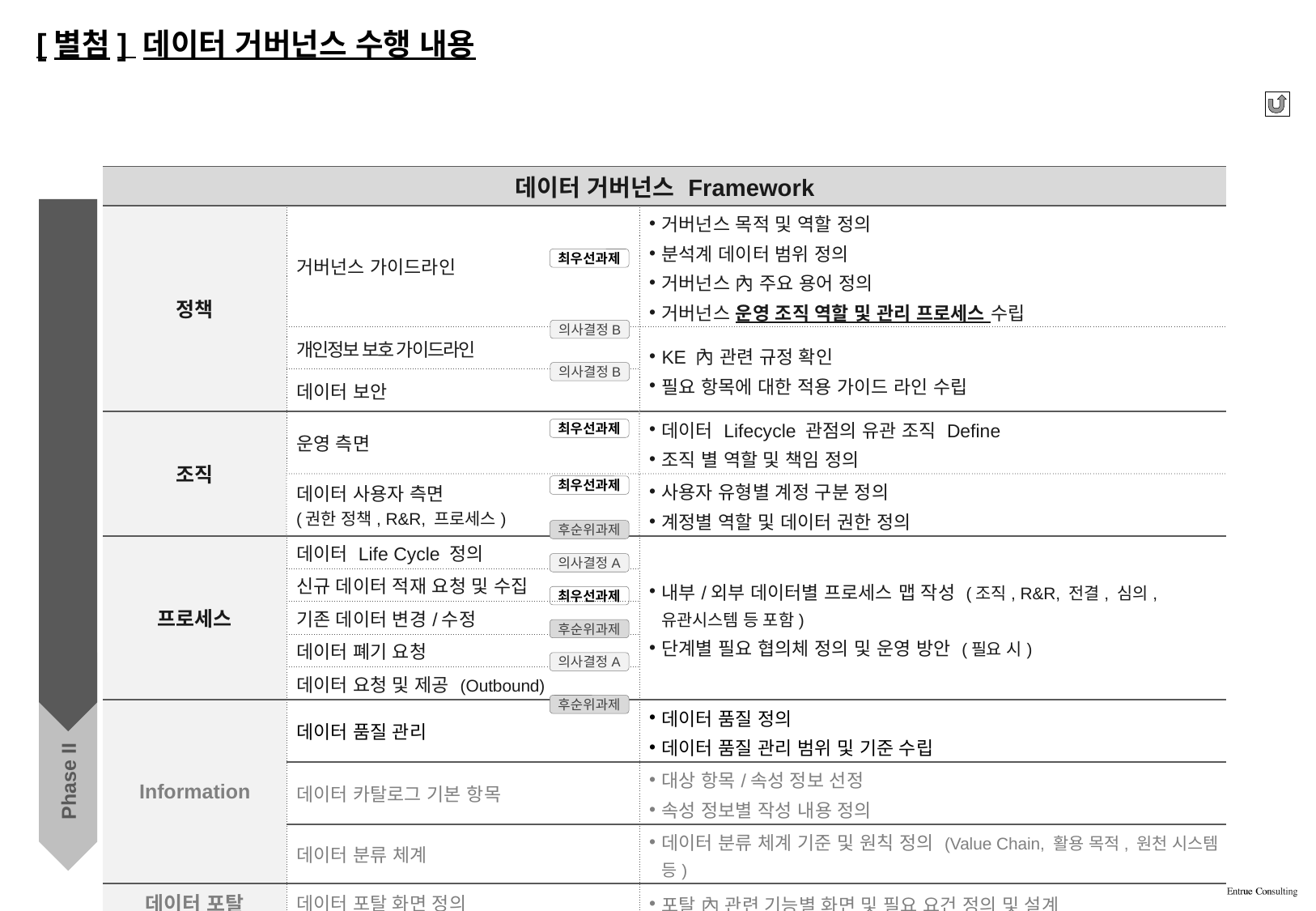

# [별첨] 데이터 거버넌스 수행 내용

| 데이터 거버넌스 Framework |  |  |
| --- | --- | --- |
| 정책 | 거버넌스 가이드라인 | 거버넌스 목적 및 역할 정의 분석계 데이터 범위 정의 거버넌스 內 주요 용어 정의 거버넌스 운영 조직 역할 및 관리 프로세스 수립 |
|  | 개인정보 보호 가이드라인 | KE 內 관련 규정 확인 필요 항목에 대한 적용 가이드 라인 수립 |
|  | 데이터 보안 |  |
| 조직 | 운영 측면 | 데이터 Lifecycle 관점의 유관 조직 Define 조직 별 역할 및 책임 정의 |
|  | 데이터 사용자 측면 (권한 정책, R&R, 프로세스) | 사용자 유형별 계정 구분 정의 계정별 역할 및 데이터 권한 정의 |
| 프로세스 | 데이터 Life Cycle 정의 | 내부/외부 데이터별 프로세스 맵 작성 (조직, R&R, 전결, 심의, 유관시스템 등 포함) 단계별 필요 협의체 정의 및 운영 방안 (필요 시) |
|  | 신규 데이터 적재 요청 및 수집 |  |
|  | 기존 데이터 변경/수정 |  |
|  | 데이터 폐기 요청 |  |
|  | 데이터 요청 및 제공 (Outbound) |  |
| Information | 데이터 품질 관리 | 데이터 품질 정의 데이터 품질 관리 범위 및 기준 수립 |
|  | 데이터 카탈로그 기본 항목 | 대상 항목/속성 정보 선정 속성 정보별 작성 내용 정의 |
|  | 데이터 분류 체계 | 데이터 분류 체계 기준 및 원칙 정의 (Value Chain, 활용 목적, 원천 시스템 등) |
| 데이터 포탈 | 데이터 포탈 화면 정의 | 포탈 內 관련 기능별 화면 및 필요 요건 정의 및 설계 |
최우선과제
의사결정B
의사결정B
최우선과제

Phase I
최우선과제
후순위과제
의사결정A
최우선과제
후순위과제
의사결정A
후순위과제

Phase II